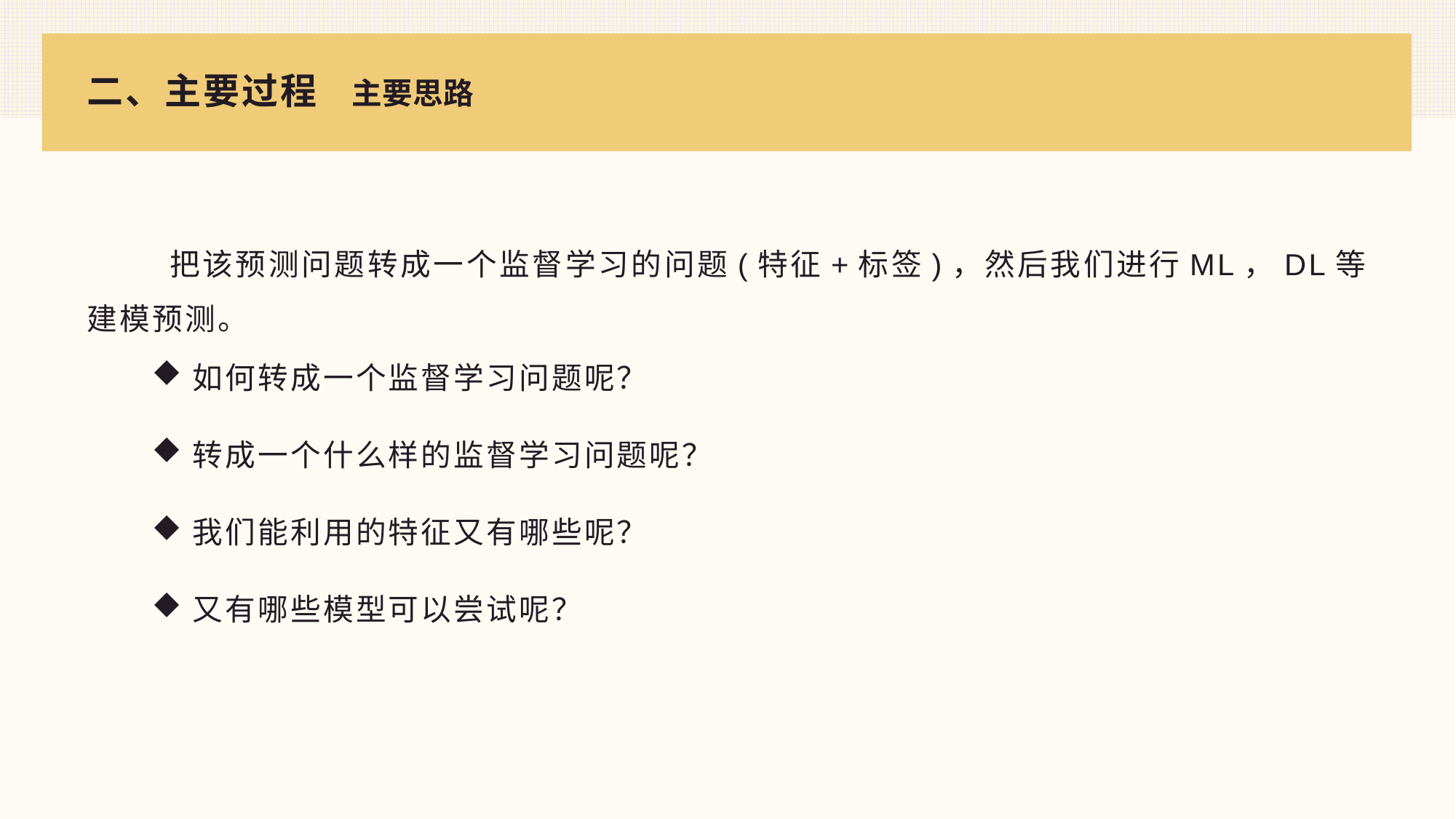

# 二、主要过程
主要思路
        把该预测问题转成一个监督学习的问题(特征+标签)，然后我们进行ML，DL等建模预测。
如何转成一个监督学习问题呢？
转成一个什么样的监督学习问题呢？
我们能利用的特征又有哪些呢？
又有哪些模型可以尝试呢？